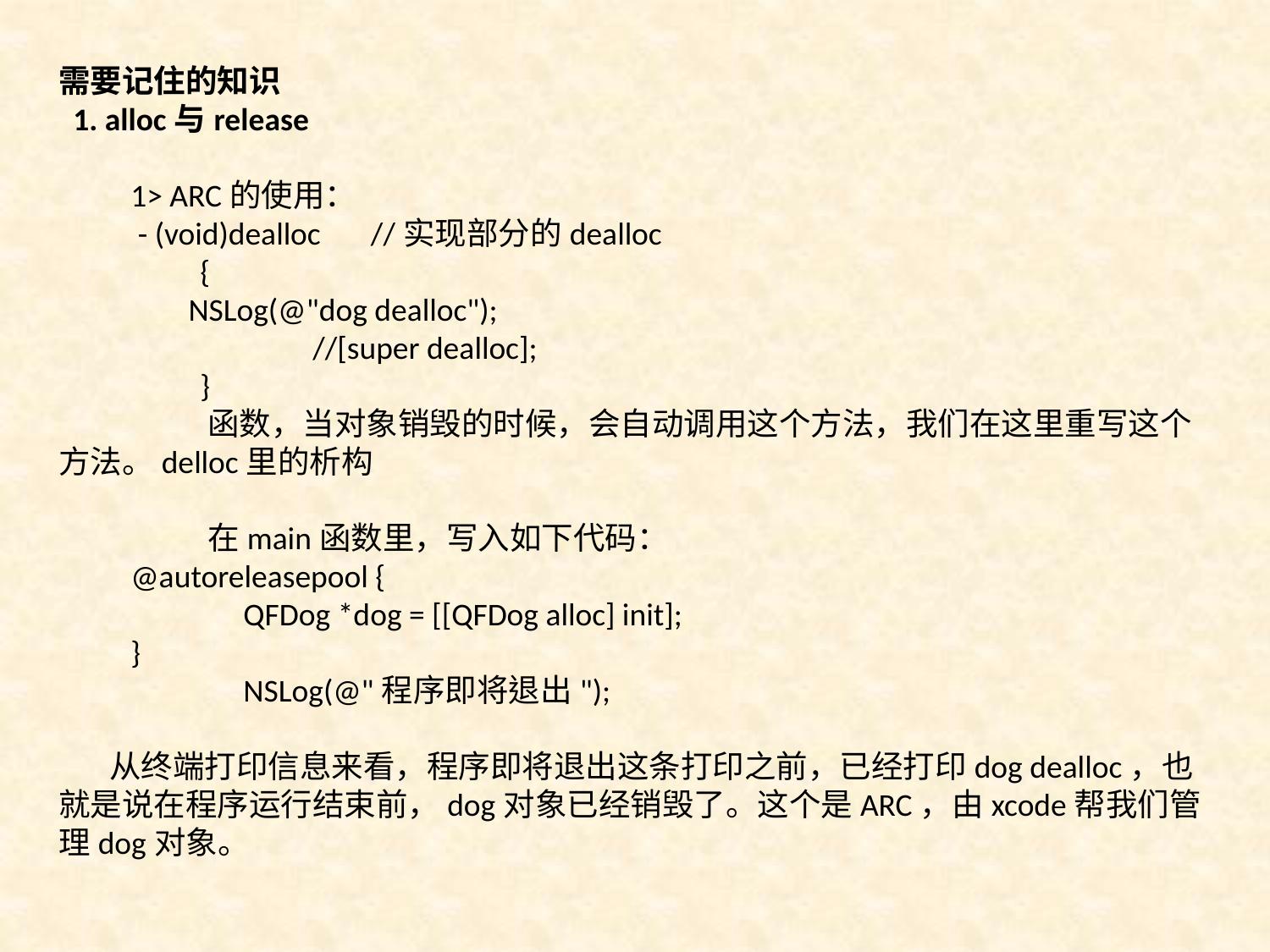

需要记住的知识
  1. alloc与release

          1> ARC的使用：
           - (void)dealloc       //实现部分的dealloc
	  {
                  NSLog(@"dog dealloc");
		//[super dealloc];
	  }
	  函数，当对象销毁的时候，会自动调用这个方法，我们在这里重写这个方法。delloc里的析构

	  在main函数里，写入如下代码：
          @autoreleasepool {
	        QFDog *dog = [[QFDog alloc] init];
          }
	        NSLog(@"程序即将退出");

      从终端打印信息来看，程序即将退出这条打印之前，已经打印dog dealloc，也就是说在程序运行结束前，dog对象已经销毁了。这个是ARC，由xcode帮我们管理dog对象。